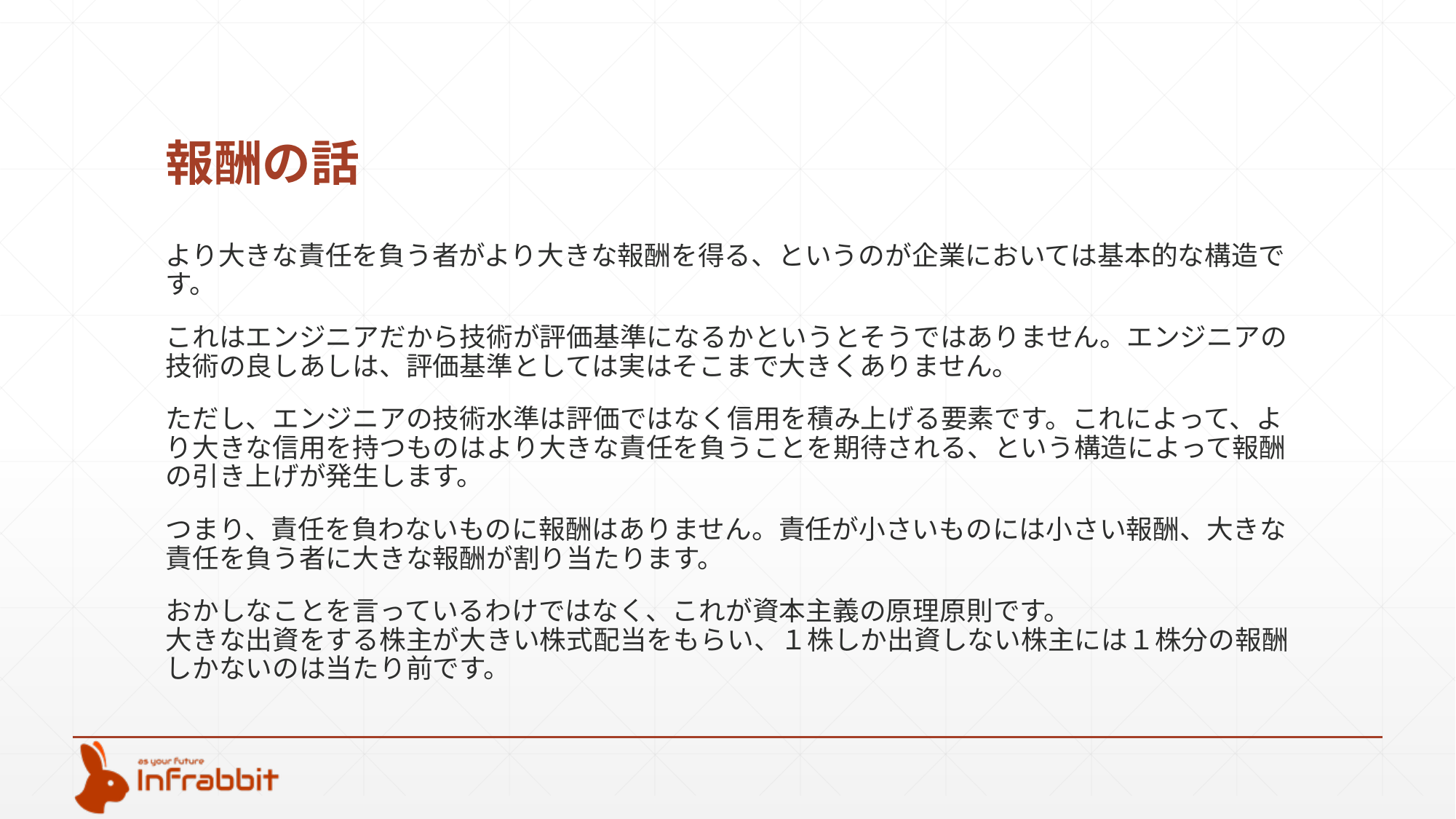

# 報酬の話
より大きな責任を負う者がより大きな報酬を得る、というのが企業においては基本的な構造です。
これはエンジニアだから技術が評価基準になるかというとそうではありません。エンジニアの技術の良しあしは、評価基準としては実はそこまで大きくありません。
ただし、エンジニアの技術水準は評価ではなく信用を積み上げる要素です。これによって、より大きな信用を持つものはより大きな責任を負うことを期待される、という構造によって報酬の引き上げが発生します。
つまり、責任を負わないものに報酬はありません。責任が小さいものには小さい報酬、大きな責任を負う者に大きな報酬が割り当たります。
おかしなことを言っているわけではなく、これが資本主義の原理原則です。
大きな出資をする株主が大きい株式配当をもらい、１株しか出資しない株主には１株分の報酬しかないのは当たり前です。